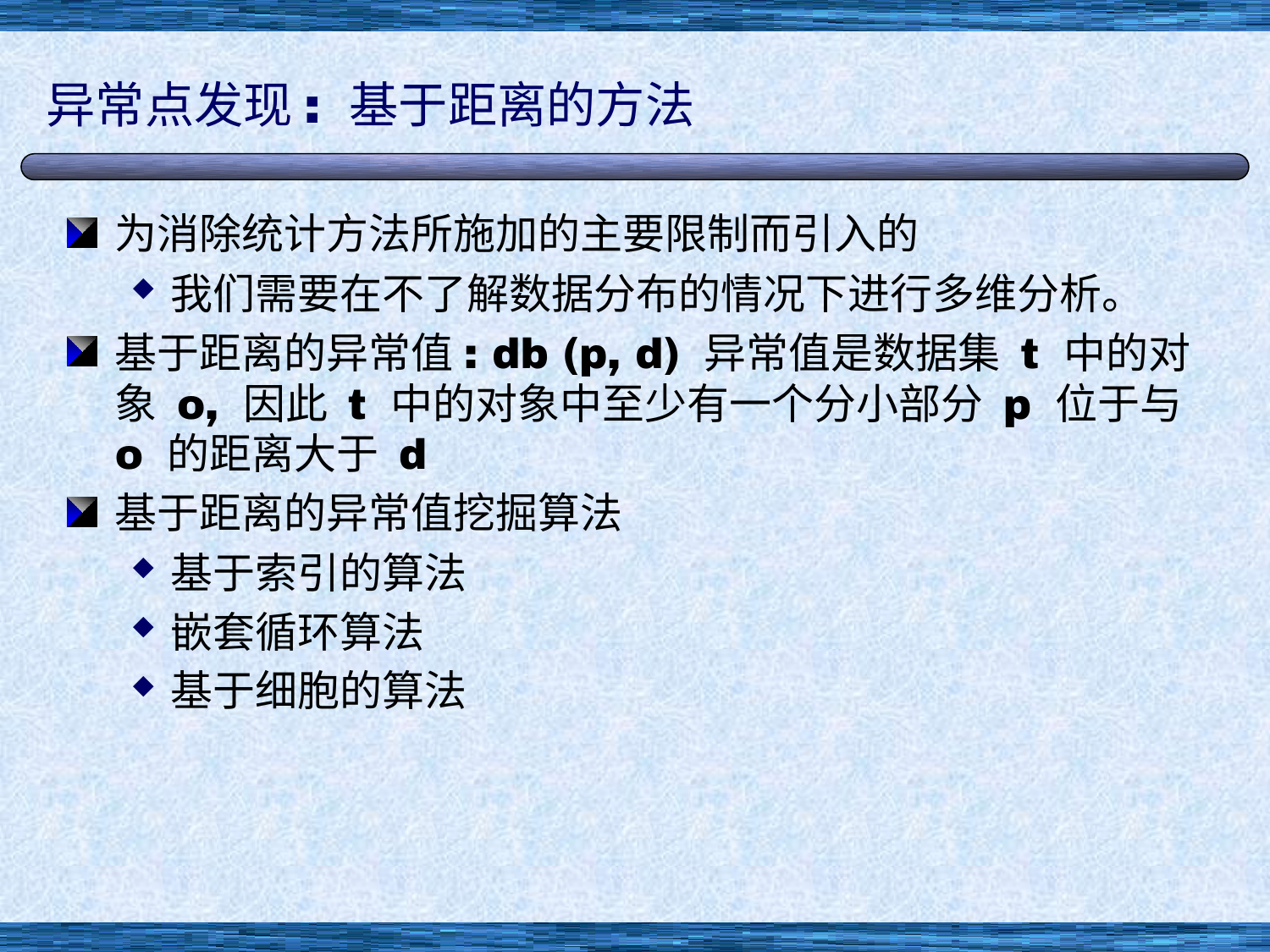

# 异常点发现: 基于距离的方法
为消除统计方法所施加的主要限制而引入的
我们需要在不了解数据分布的情况下进行多维分析。
基于距离的异常值: db (p, d) 异常值是数据集 t 中的对象 o, 因此 t 中的对象中至少有一个分小部分 p 位于与 o 的距离大于 d
基于距离的异常值挖掘算法
基于索引的算法
嵌套循环算法
基于细胞的算法